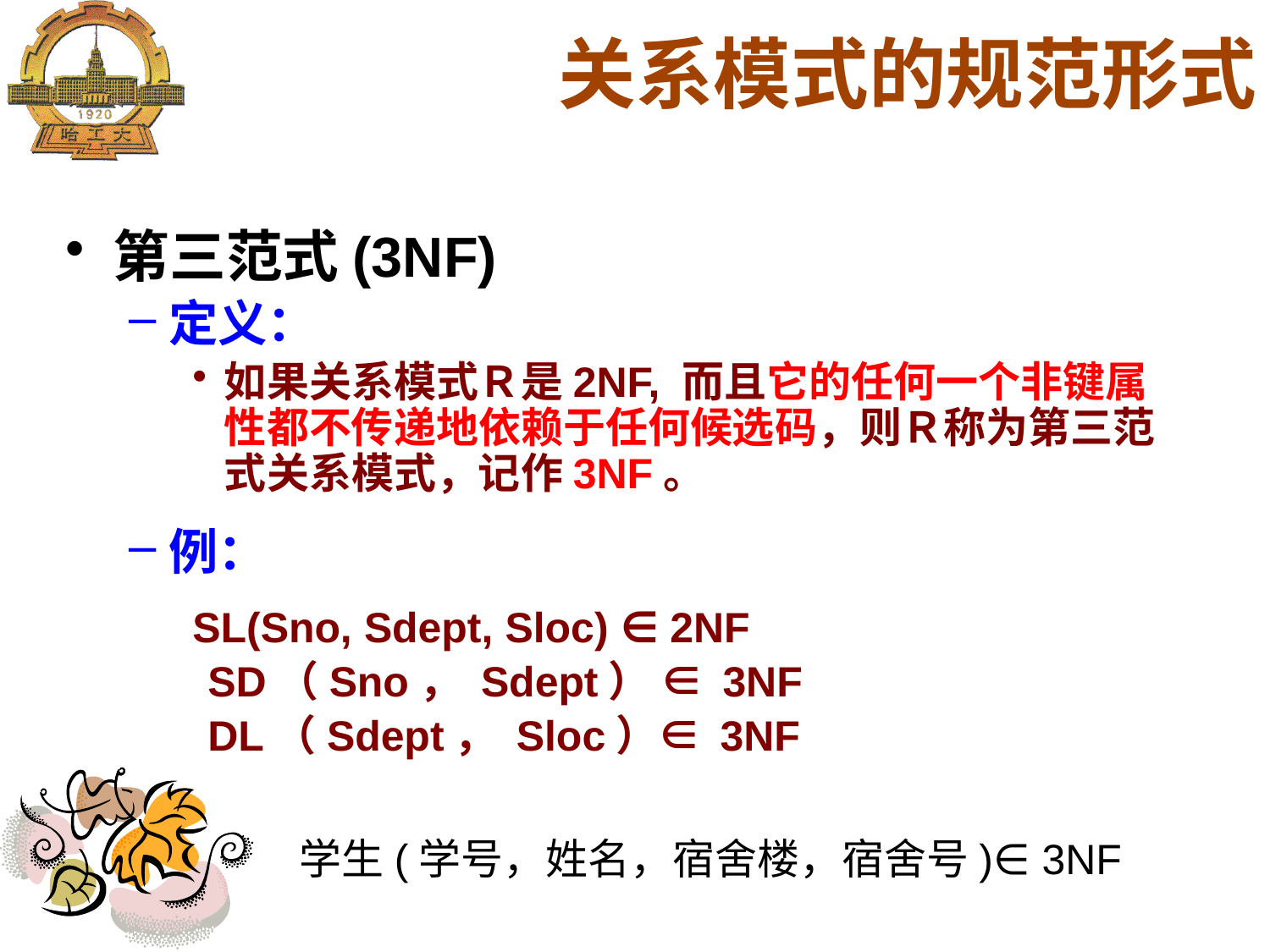

#
关系模式的规范形式
第三范式(3NF)
定义：
如果关系模式Ｒ是2NF, 而且它的任何一个非键属性都不传递地依赖于任何候选码，则Ｒ称为第三范式关系模式，记作3NF。
例：
SL(Sno, Sdept, Sloc) ∈ 2NF
            SD（Sno， Sdept） ∈ 3NF
            DL（Sdept， Sloc）∈ 3NF
学生(学号，姓名，宿舍楼，宿舍号)∈ 3NF